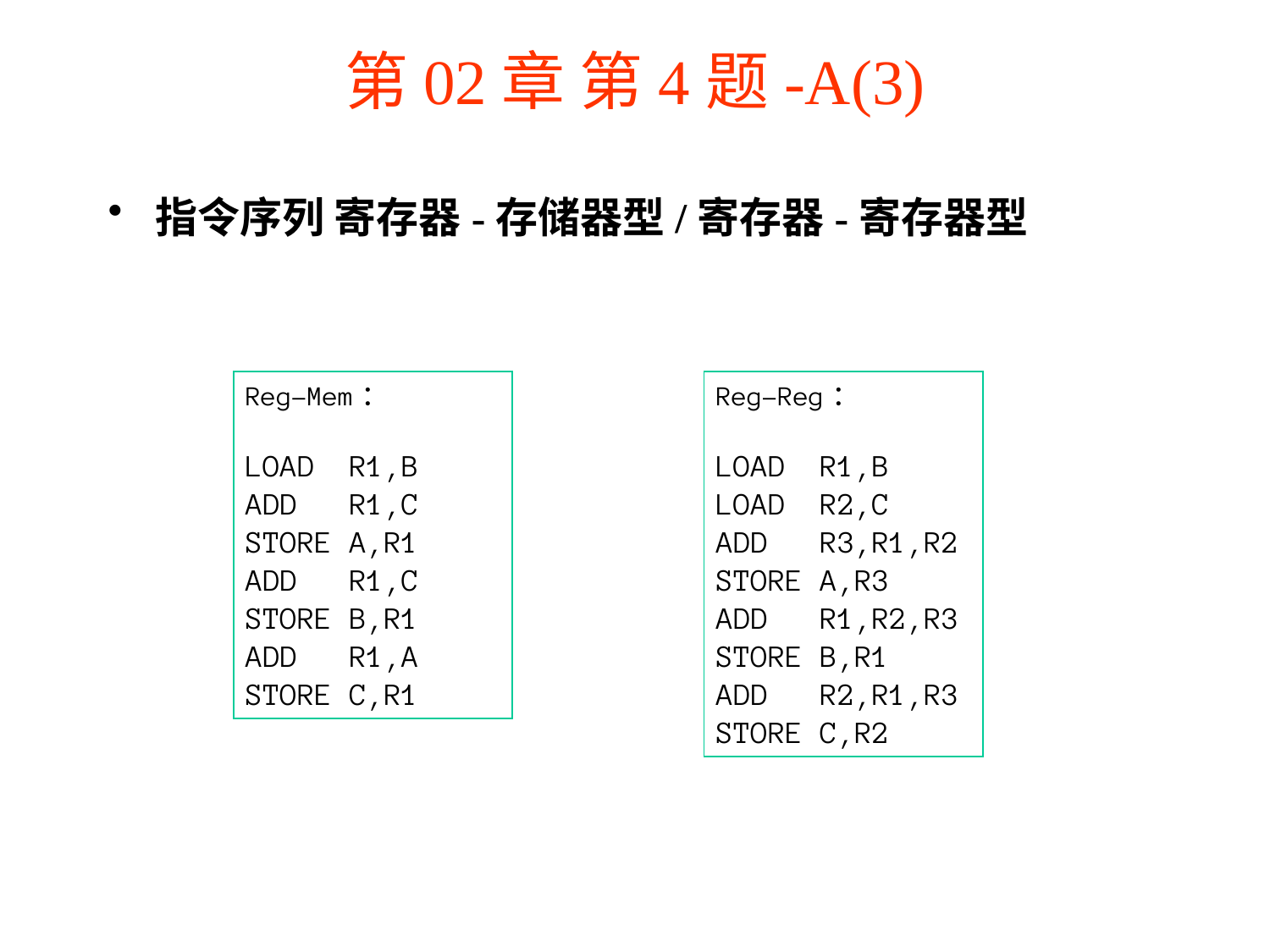

# 第02章 第4题-A(3)
指令序列 寄存器-存储器型/寄存器-寄存器型
Reg-Mem：

LOAD  R1,B
ADD   R1,C
STORE A,R1
ADD   R1,C
STORE B,R1
ADD   R1,A
STORE C,R1
Reg-Reg：

LOAD  R1,B
LOAD  R2,C
ADD   R3,R1,R2
STORE A,R3
ADD   R1,R2,R3
STORE B,R1
ADD   R2,R1,R3
STORE C,R2